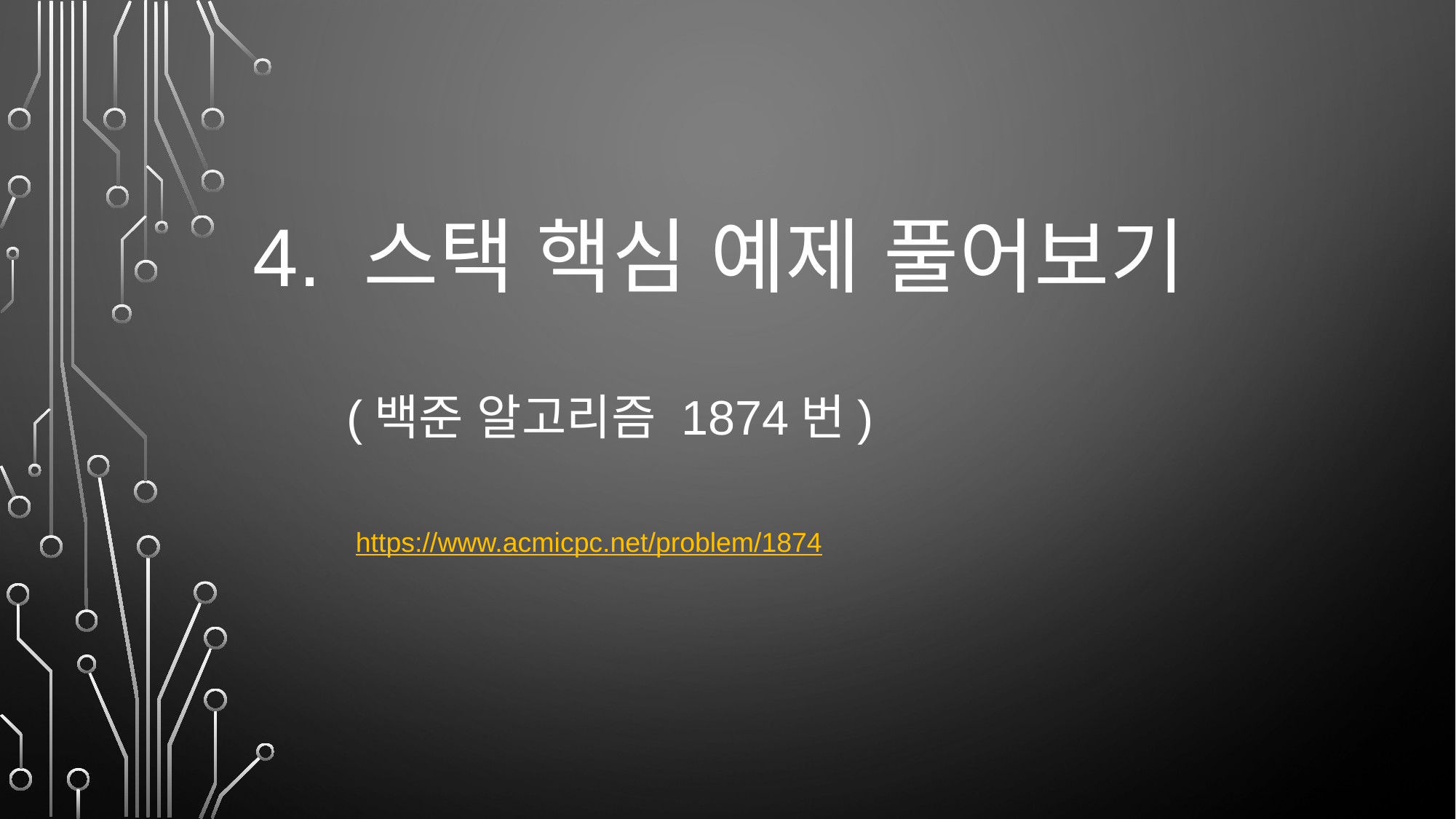

# 4. 스택 핵심 예제 풀어보기 (백준 알고리즘 1874번)
https://www.acmicpc.net/problem/1874